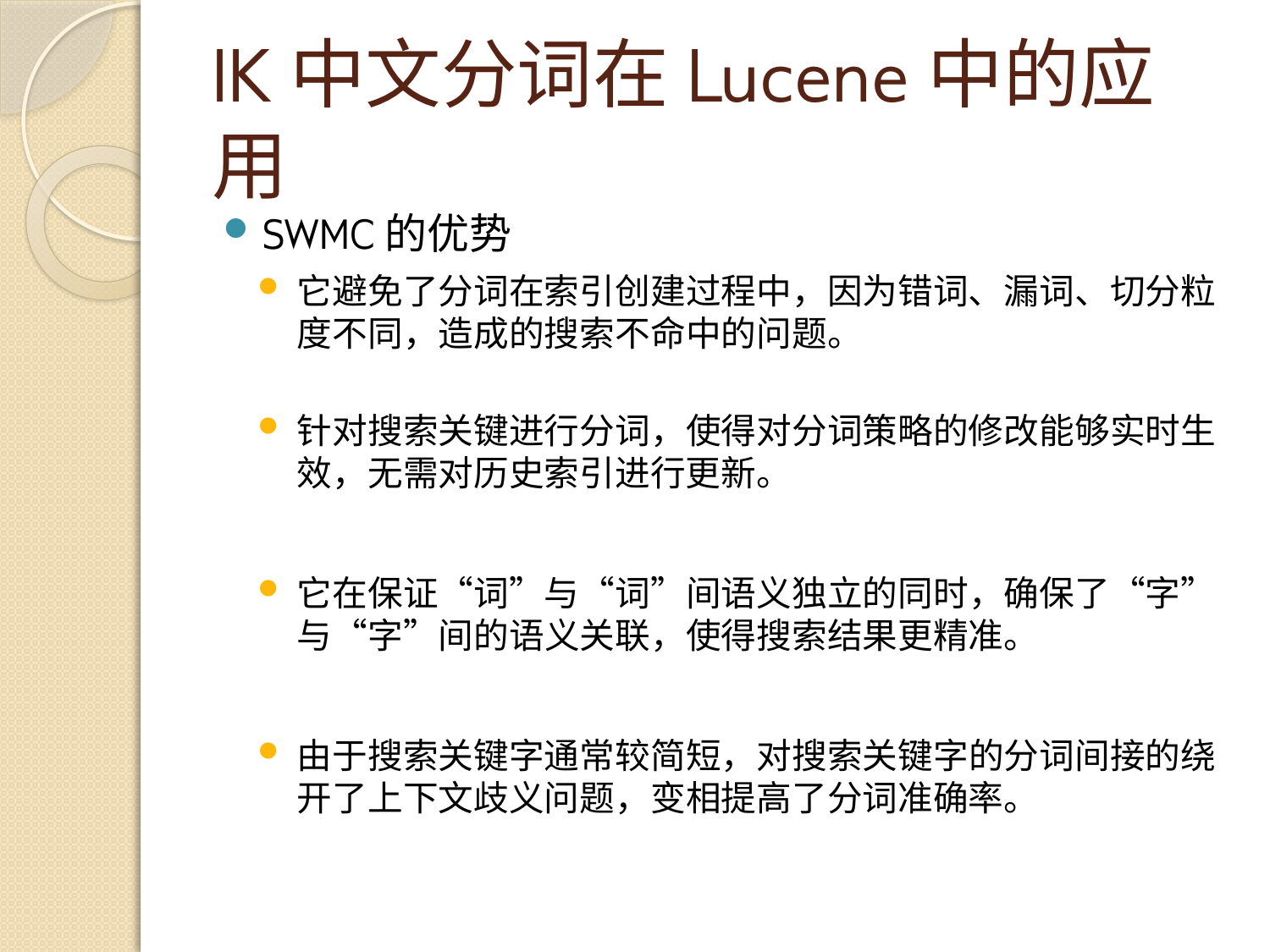

# IK中文分词在Lucene中的应用
SWMC的优势
它避免了分词在索引创建过程中，因为错词、漏词、切分粒度不同，造成的搜索不命中的问题。

针对搜索关键进行分词，使得对分词策略的修改能够实时生效，无需对历史索引进行更新。

它在保证“词”与“词”间语义独立的同时，确保了“字”与“字”间的语义关联，使得搜索结果更精准。

由于搜索关键字通常较简短，对搜索关键字的分词间接的绕开了上下文歧义问题，变相提高了分词准确率。